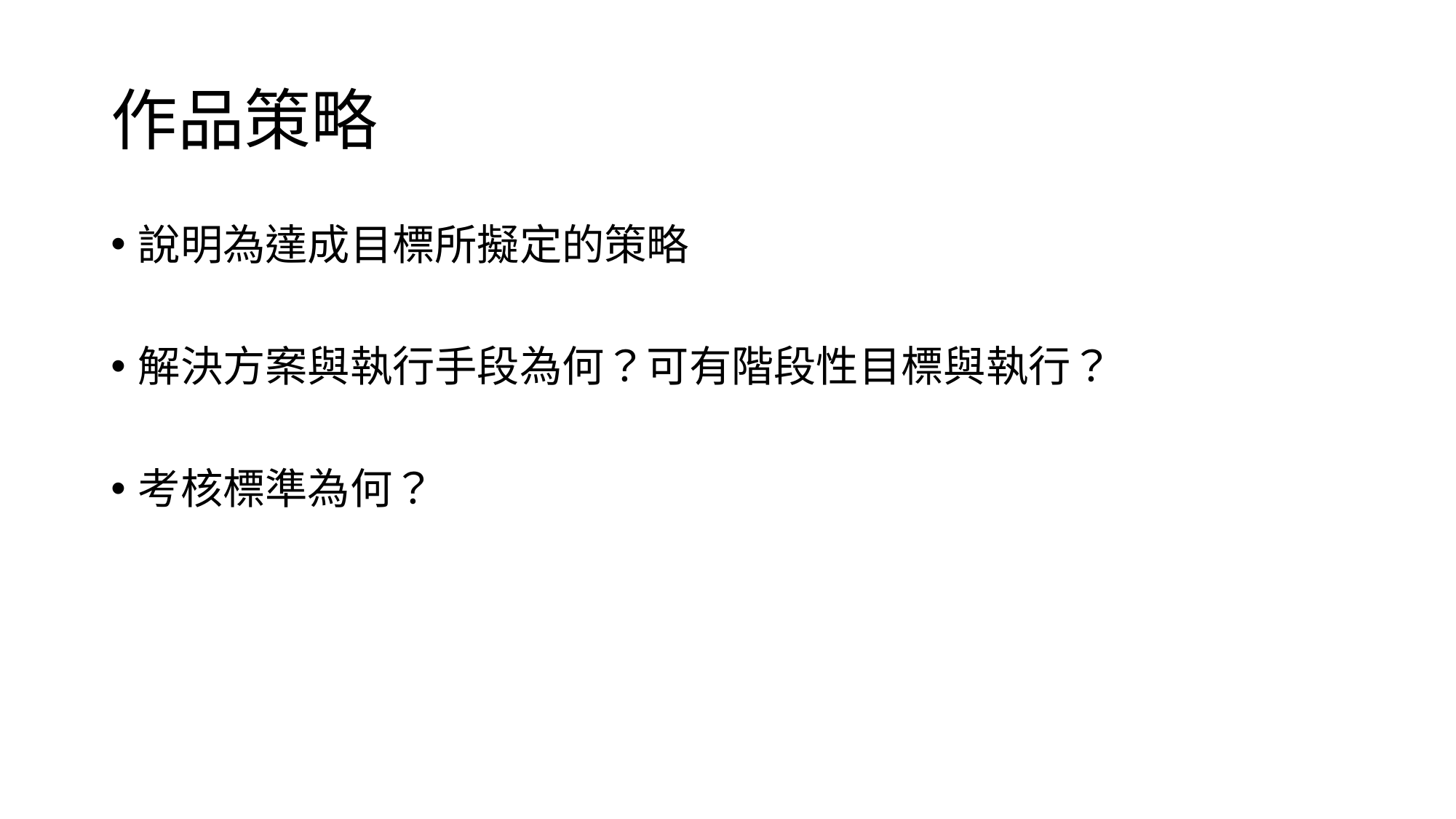

# 作品策略
說明為達成目標所擬定的策略

解決方案與執行手段為何？可有階段性目標與執行？

考核標準為何？